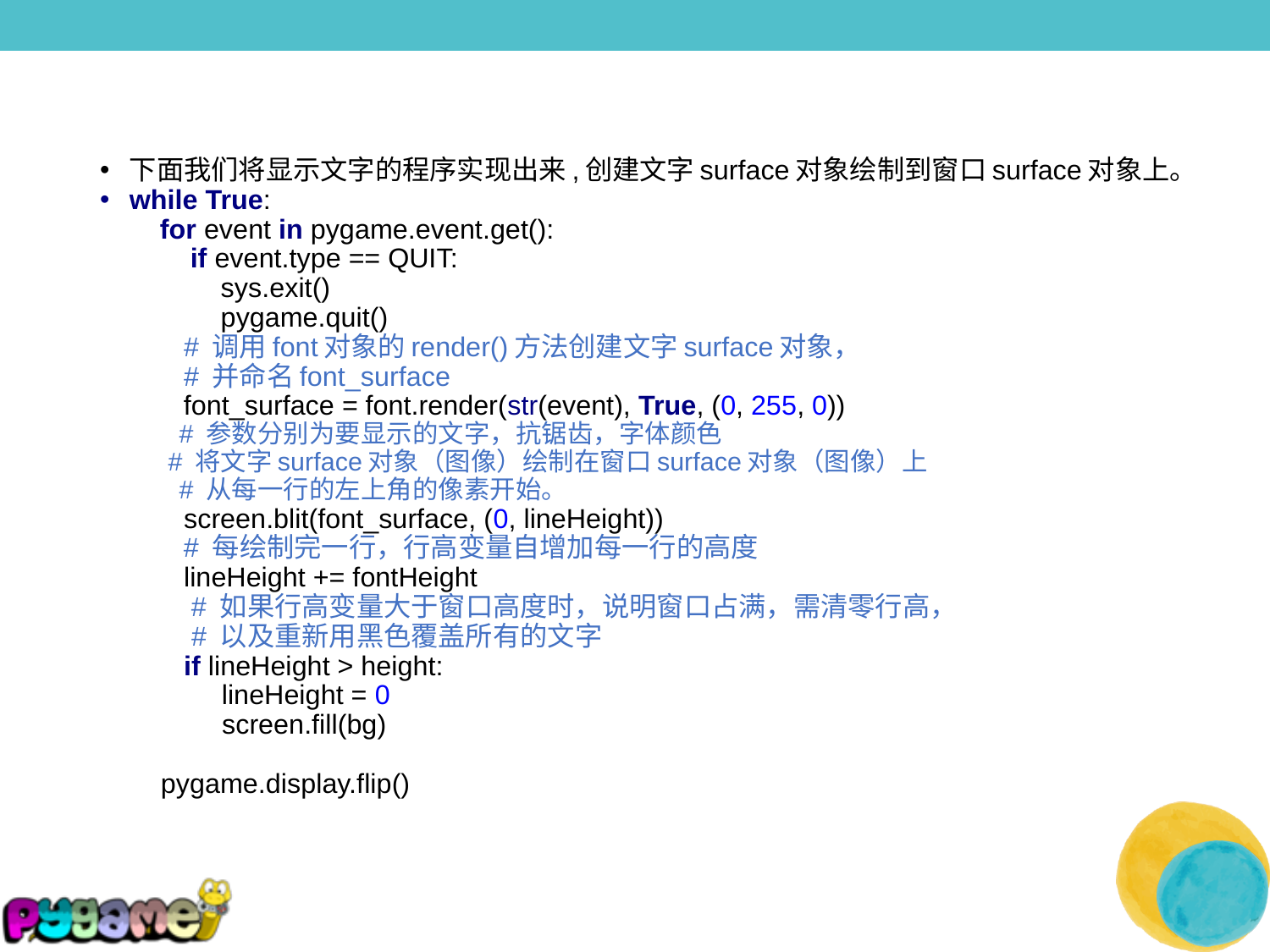

下面我们将显示文字的程序实现出来,创建文字surface对象绘制到窗口surface对象上。
while True:
    for event in pygame.event.get():
        if event.type == QUIT:
            sys.exit()
            pygame.quit()
           # 调用font对象的render()方法创建文字surface对象，
           # 并命名font_surface
           font_surface = font.render(str(event), True, (0, 255, 0))
           # 参数分别为要显示的文字，抗锯齿，字体颜色
           # 将文字surface对象（图像）绘制在窗口surface对象（图像）上
           # 从每一行的左上角的像素开始。
           screen.blit(font_surface, (0, lineHeight))
           # 每绘制完一行，行高变量自增加每一行的高度
           lineHeight += fontHeight
            # 如果行高变量大于窗口高度时，说明窗口占满，需清零行高，
            # 以及重新用黑色覆盖所有的文字
           if lineHeight > height:
                lineHeight = 0
                screen.fill(bg)
        pygame.display.flip()